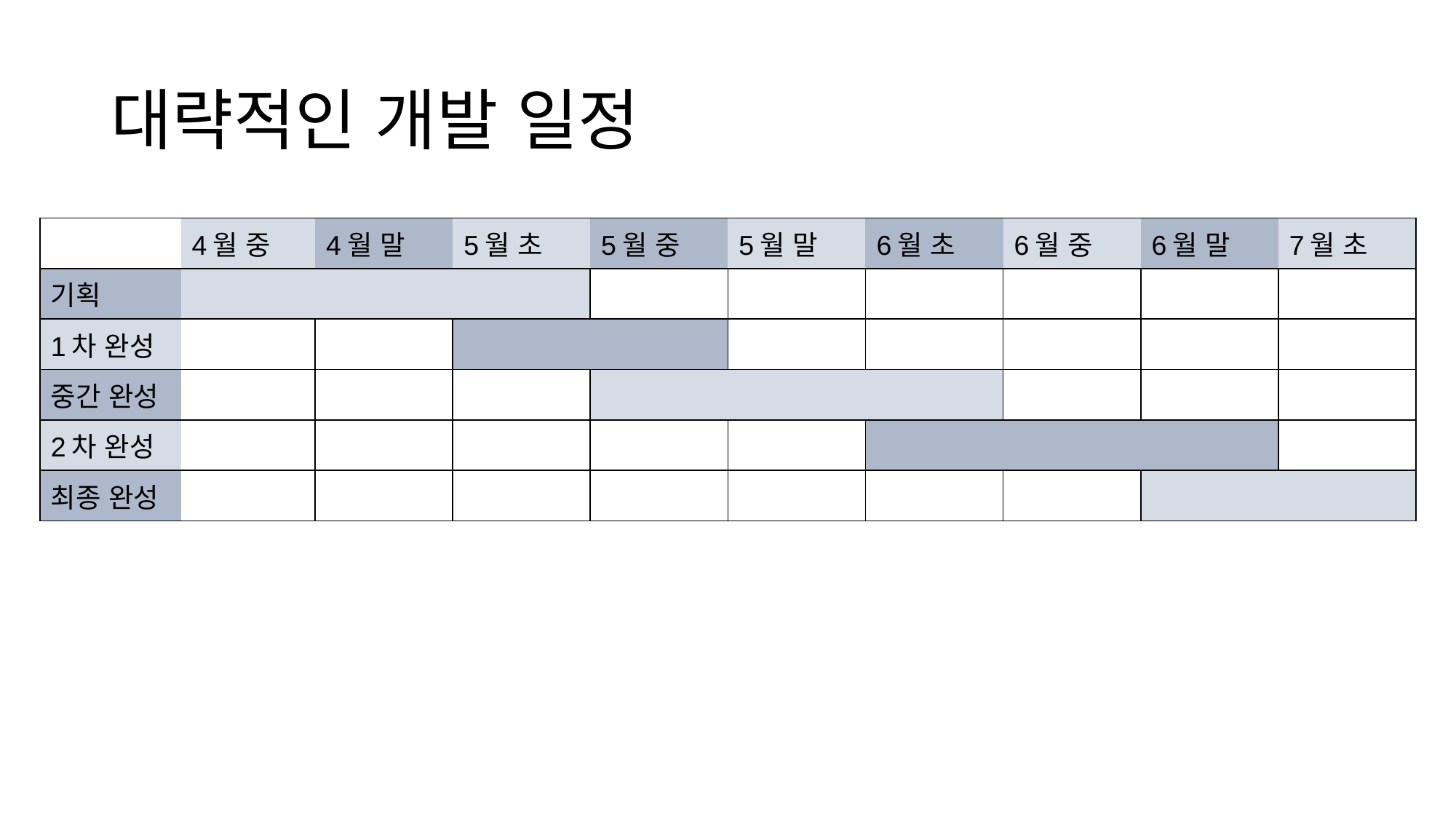

# 대략적인 개발 일정
|  | 4월 중 | 4월 말 | 5월 초 | 5월 중 | 5월 말 | 6월 초 | 6월 중 | 6월 말 | 7월 초 |
| --- | --- | --- | --- | --- | --- | --- | --- | --- | --- |
| 기획 |  |  |  |  |  |  |  |  |  |
| 1차 완성 |  |  |  |  |  |  |  |  |  |
| 중간 완성 |  |  |  |  |  |  |  |  |  |
| 2차 완성 |  |  |  |  |  |  |  |  |  |
| 최종 완성 |  |  |  |  |  |  |  |  |  |